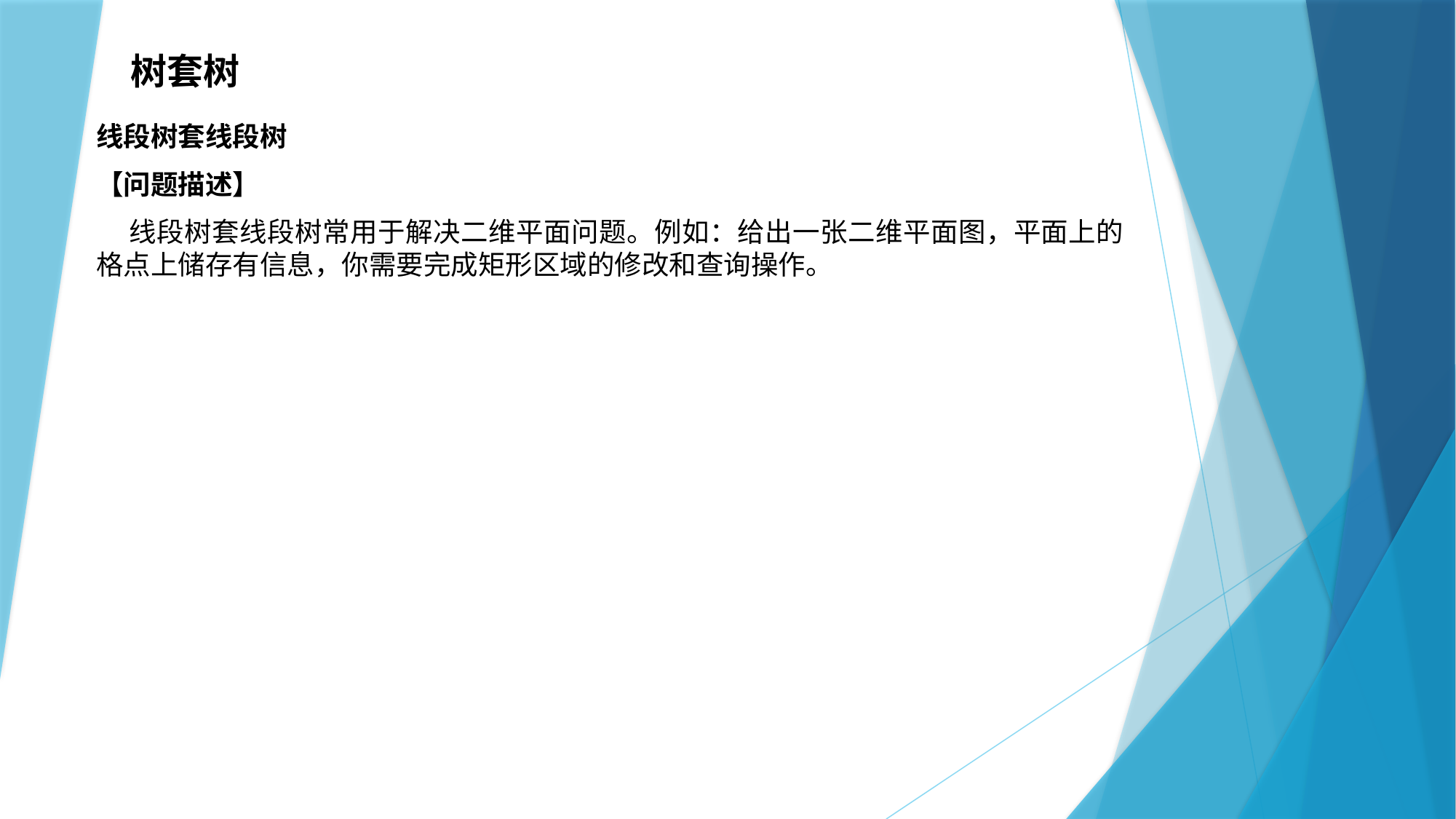

# 树套树
线段树套线段树
【问题描述】
    线段树套线段树常用于解决二维平面问题。例如：给出一张二维平面图，平面上的格点上储存有信息，你需要完成矩形区域的修改和查询操作。